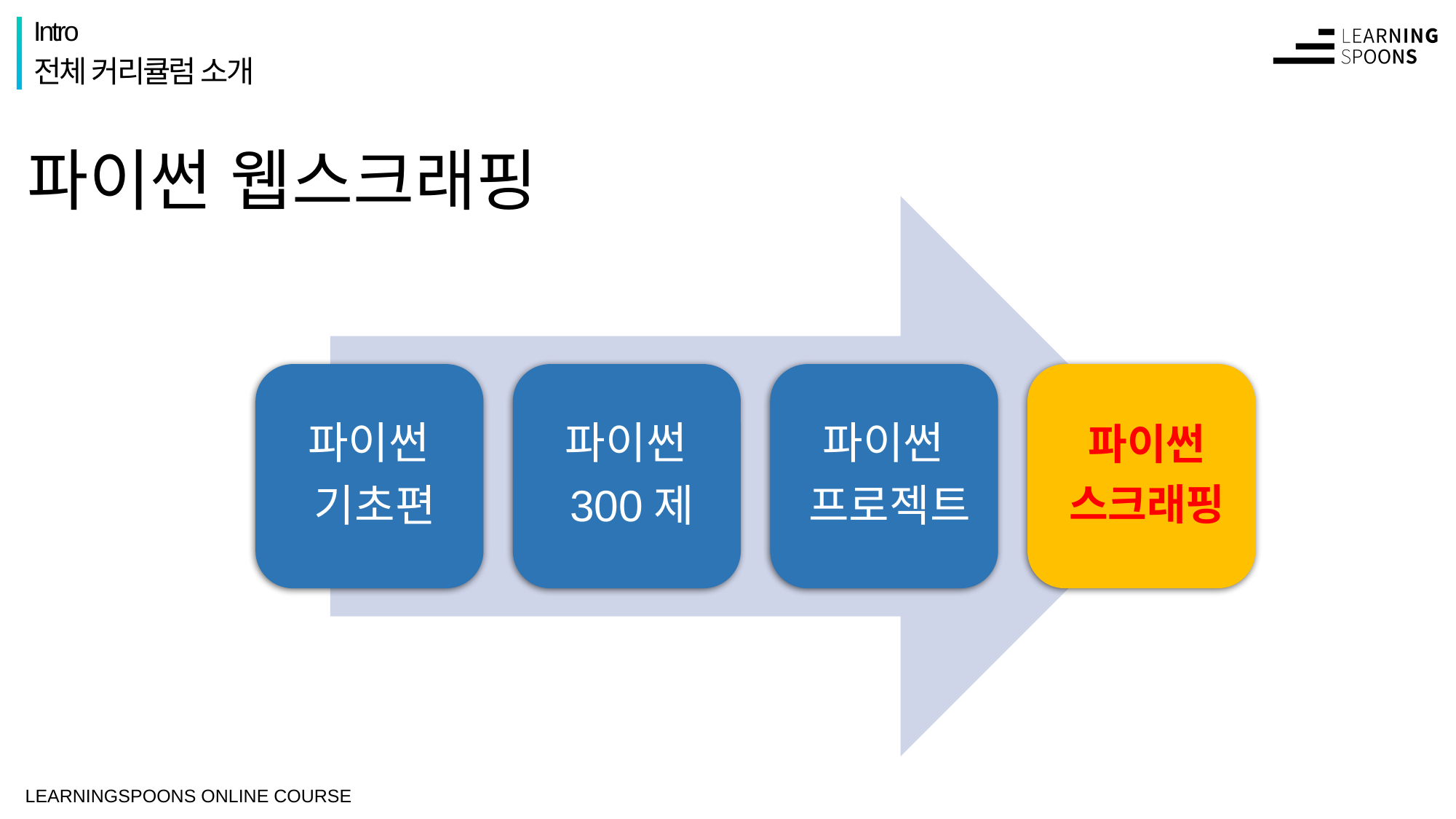

Intro
전체 커리큘럼 소개
# 파이썬 웹스크래핑
파이썬
기초편
파이썬
300제
파이썬
프로젝트
파이썬
스크래핑